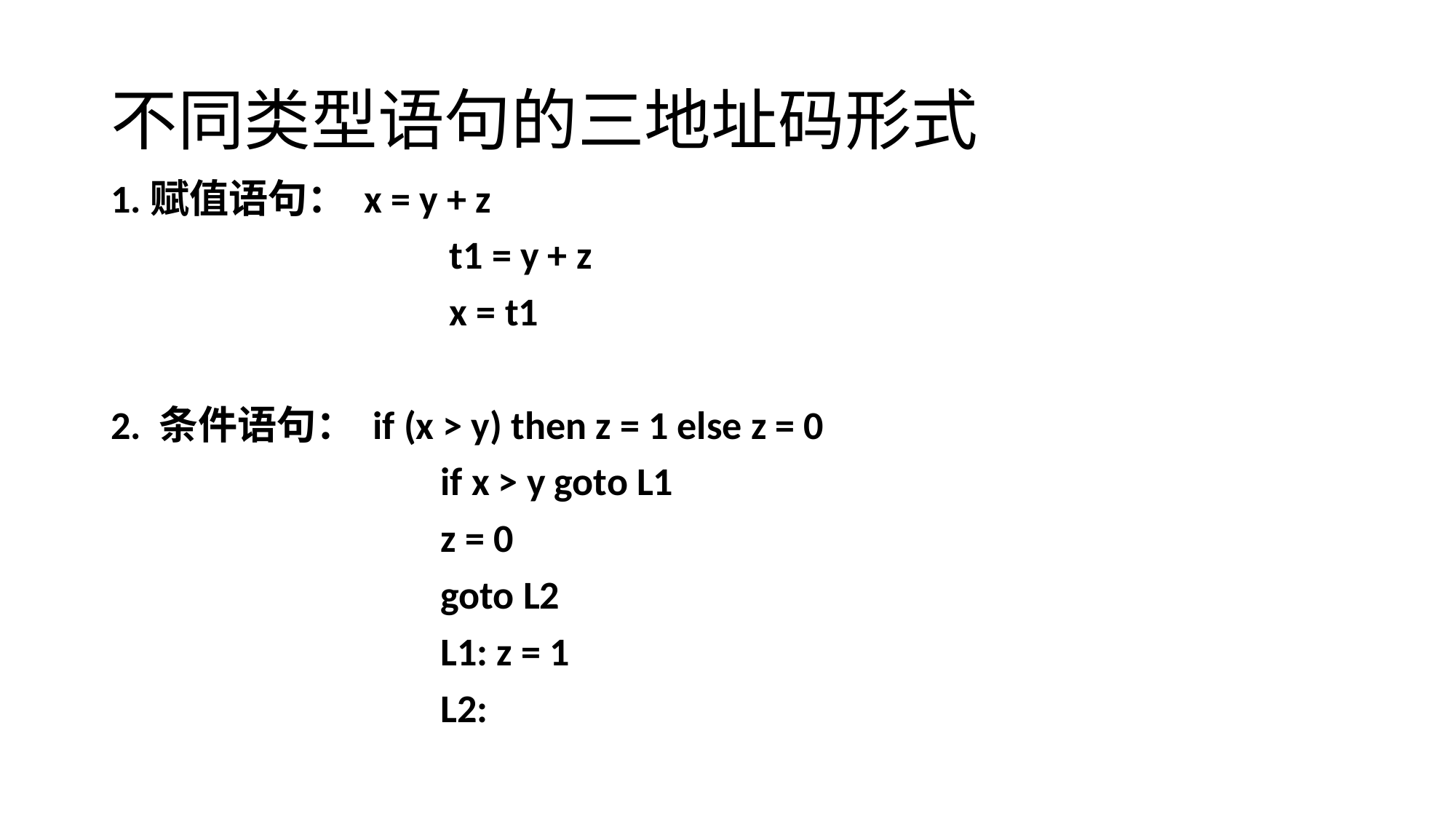

# 不同类型语句的三地址码形式
1.赋值语句： x = y + z
                                      t1 = y + z
                                      x = t1

2. 条件语句： if (x > y) then z = 1 else z = 0
                                     if x > y goto L1
                                     z = 0
                                     goto L2
                                     L1: z = 1
                                     L2: